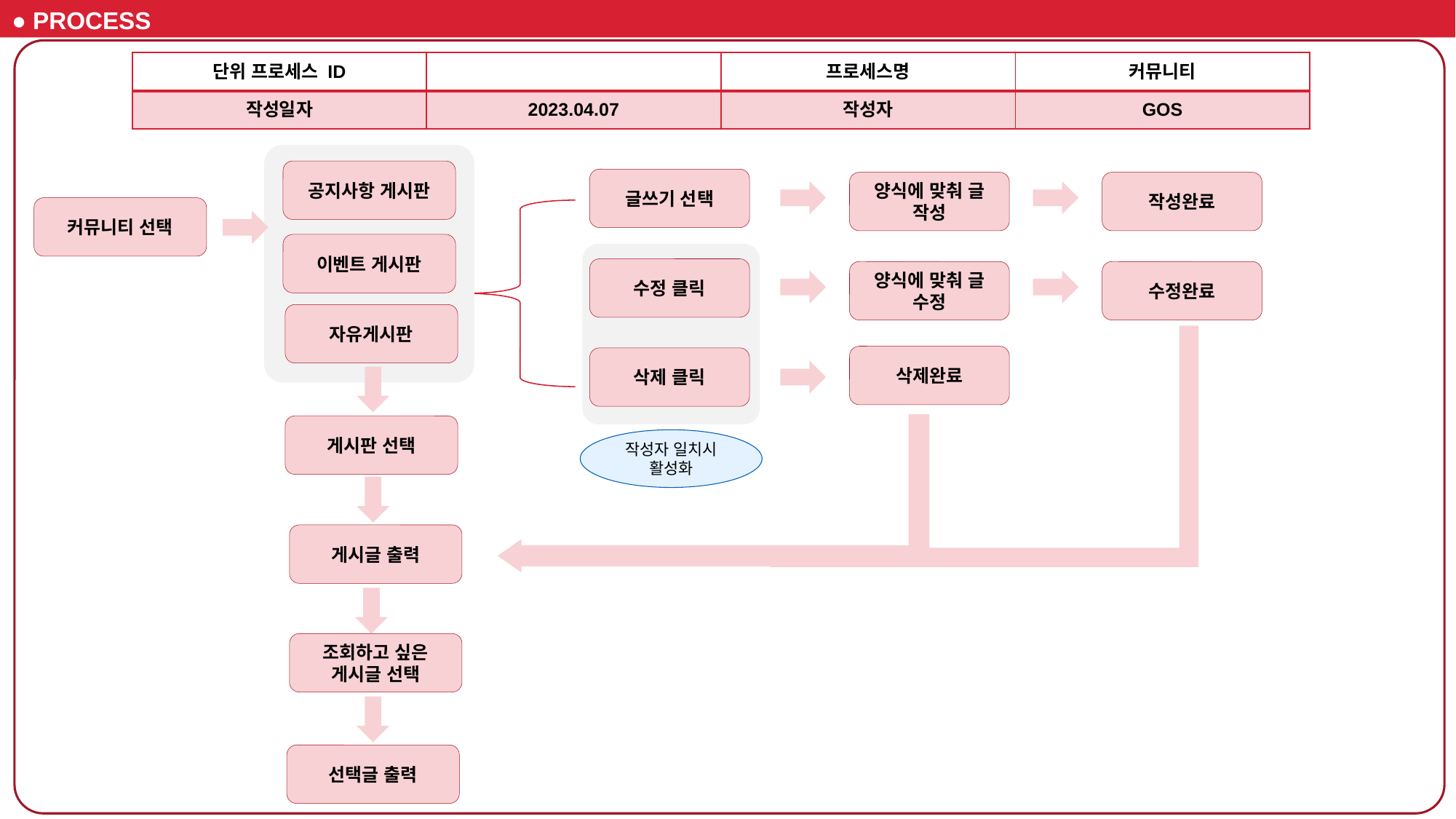

● PROCESS

| 단위 프로세스 ID |  | 프로세스명 | 커뮤니티 |
| --- | --- | --- | --- |
| 작성일자 | 2023.04.07 | 작성자 | GOS |

공지사항 게시판
이벤트 게시판
자유게시판
글쓰기 선택
양식에 맞춰 글 작성
작성완료

커뮤니티 선택

수정 클릭
양식에 맞춰 글 수정
수정완료

삭제완료
삭제 클릭

게시판 선택
작성자 일치시 활성화

게시글 출력

조회하고 싶은 게시글 선택

선택글 출력